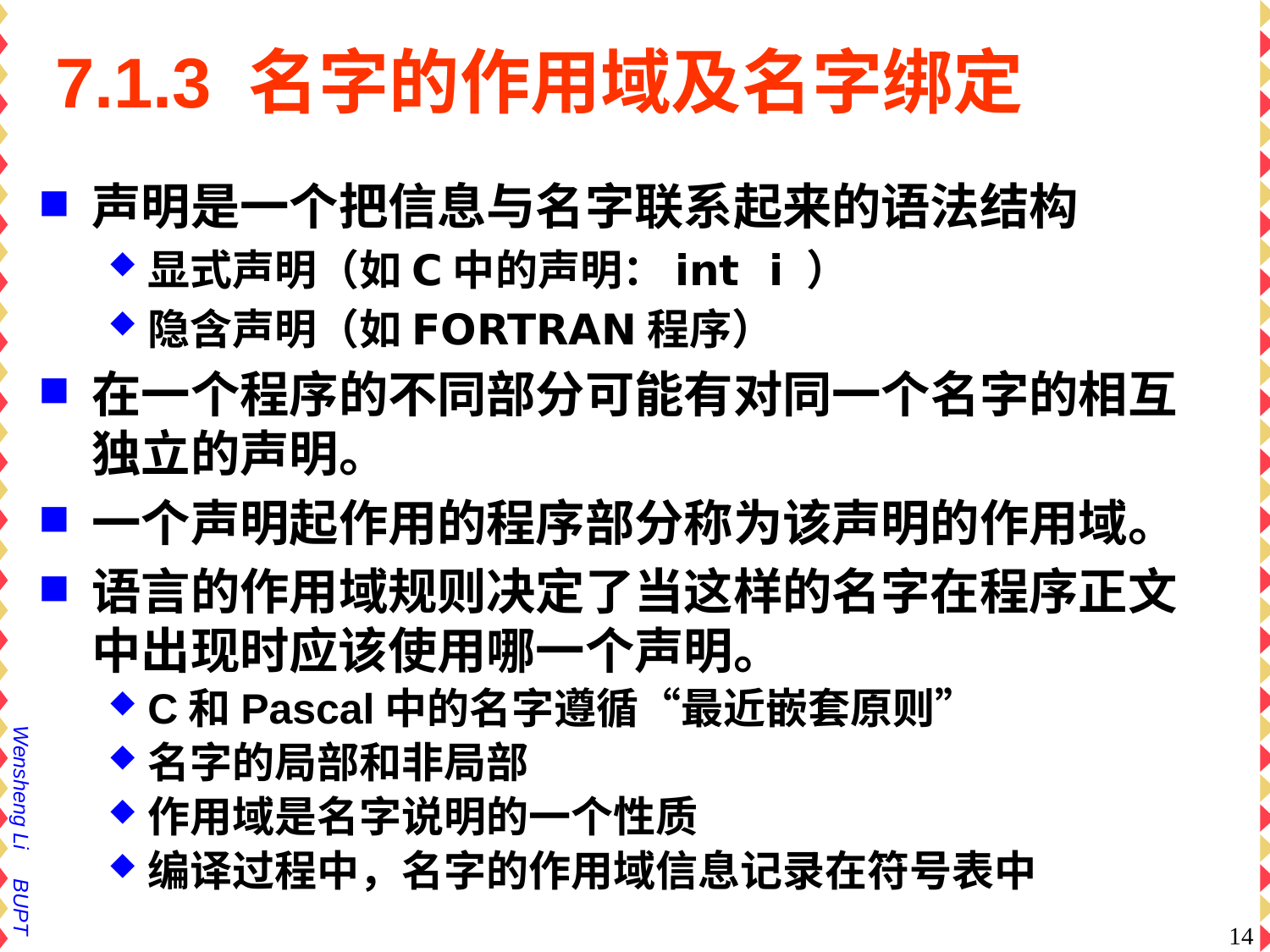

# 7.1.3 名字的作用域及名字绑定
声明是一个把信息与名字联系起来的语法结构
显式声明（如C中的声明：int  i ）
隐含声明（如FORTRAN程序）
在一个程序的不同部分可能有对同一个名字的相互独立的声明。
一个声明起作用的程序部分称为该声明的作用域。
语言的作用域规则决定了当这样的名字在程序正文中出现时应该使用哪一个声明。
C和Pascal中的名字遵循“最近嵌套原则”
名字的局部和非局部
作用域是名字说明的一个性质
编译过程中，名字的作用域信息记录在符号表中
14